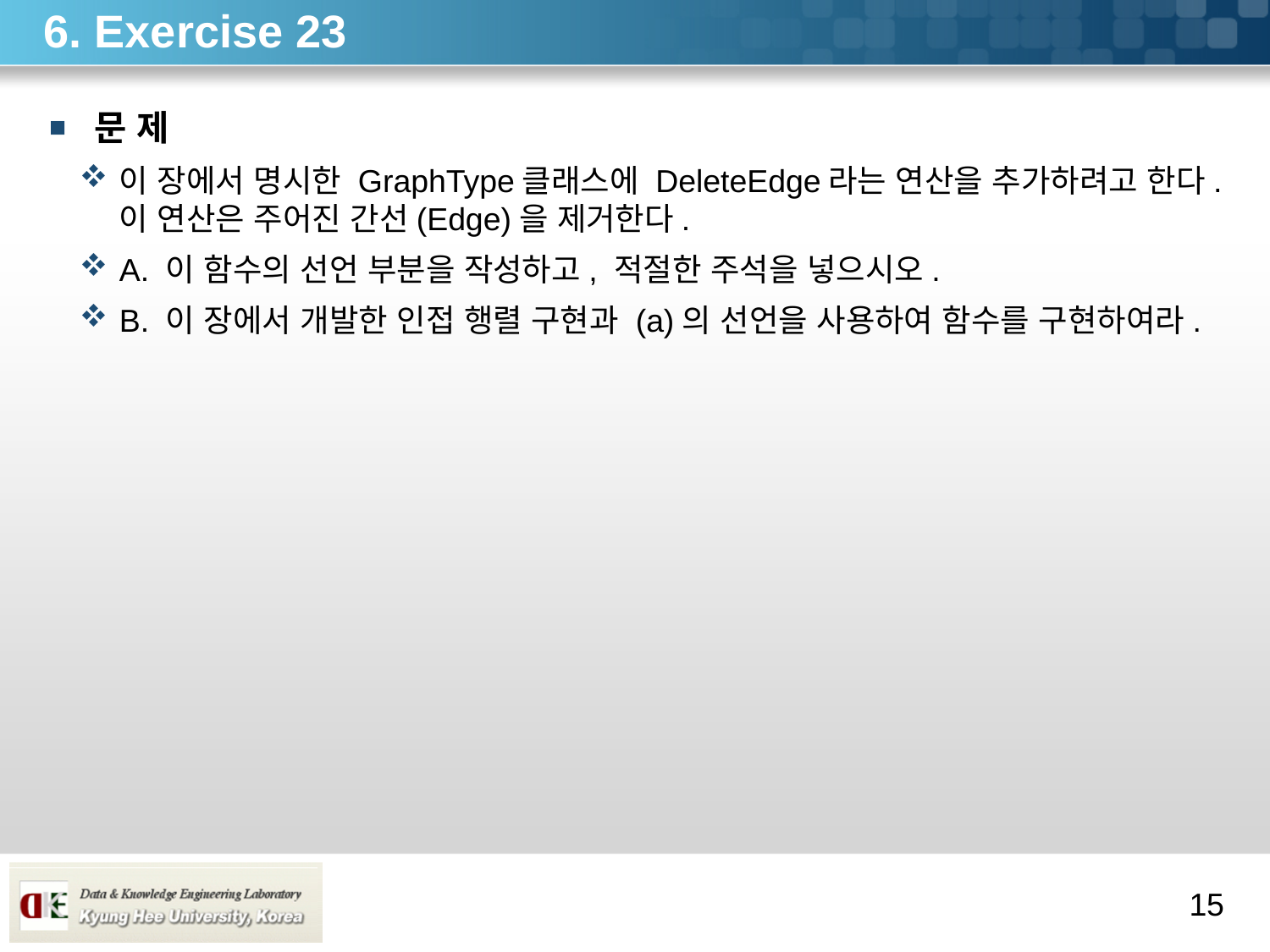

# 6. Exercise 23
문 제
이 장에서 명시한 GraphType클래스에 DeleteEdge라는 연산을 추가하려고 한다. 이 연산은 주어진 간선(Edge)을 제거한다.
A. 이 함수의 선언 부분을 작성하고, 적절한 주석을 넣으시오.
B. 이 장에서 개발한 인접 행렬 구현과 (a)의 선언을 사용하여 함수를 구현하여라.